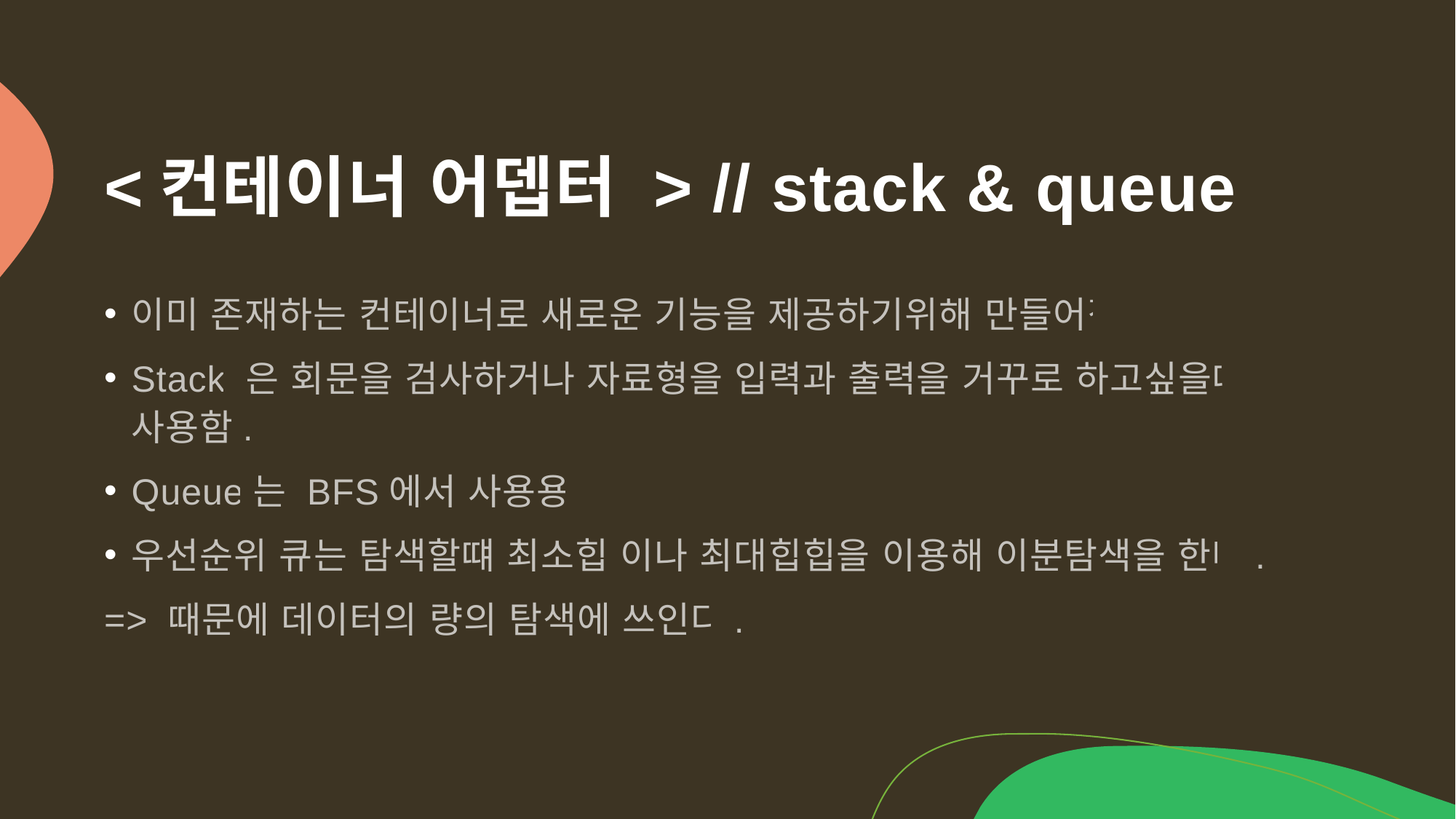

# <컨테이너 어뎁터 > // stack & queue
이미 존재하는 컨테이너로 새로운 기능을 제공하기위해 만들어짐
Stack 은 회문을 검사하거나 자료형을 입력과 출력을 거꾸로 하고싶을떄 사용함.
Queue는 BFS에서 사용용
우선순위 큐는 탐색할떄 최소힙 이나 최대힙힙을 이용해 이분탐색을 한다.
=> 때문에 데이터의 량의 탐색에 쓰인다.